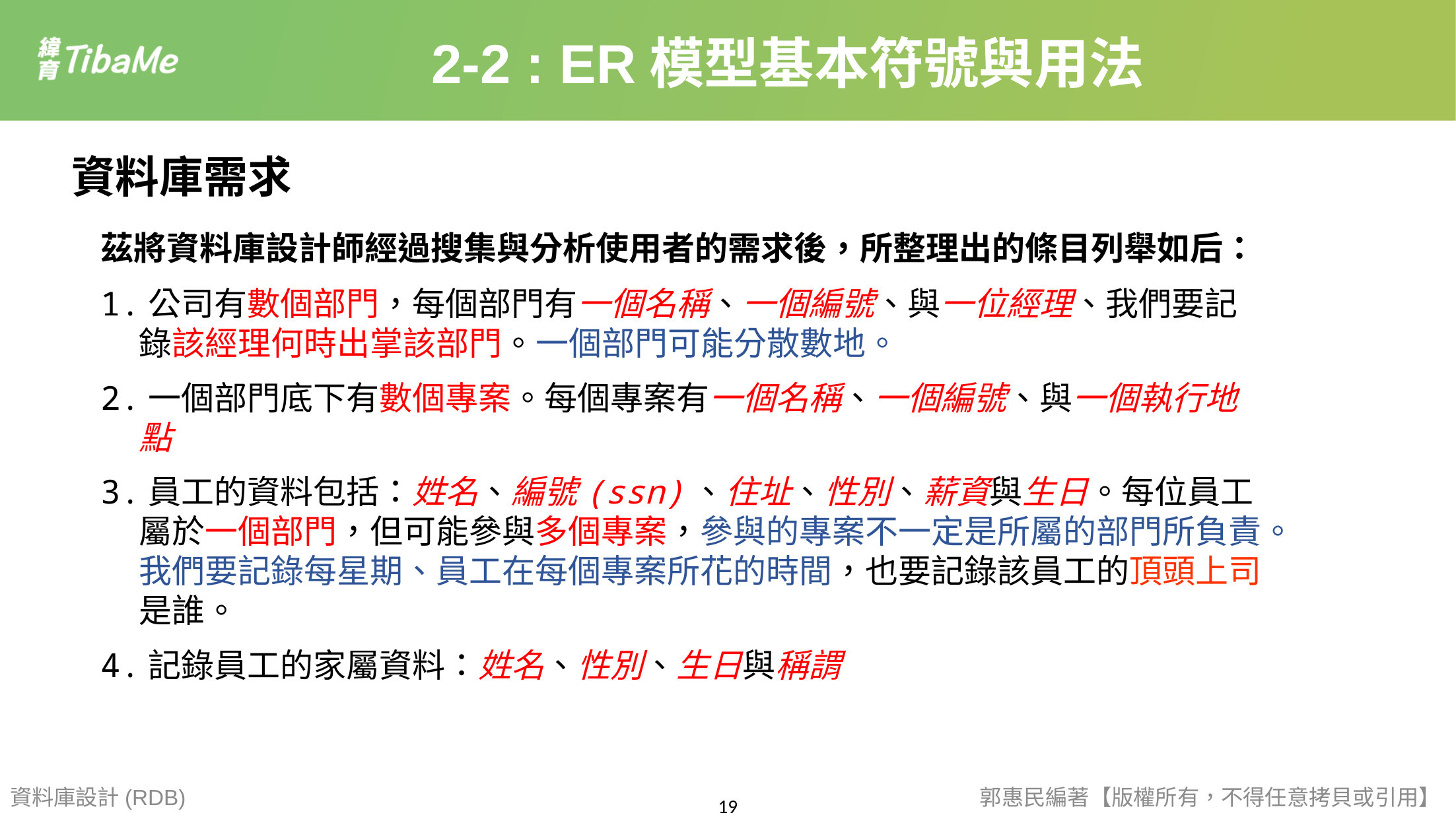

2-2 : ER模型基本符號與用法

資料庫需求
茲將資料庫設計師經過搜集與分析使用者的需求後，所整理出的條目列舉如后：
1.公司有數個部門，每個部門有一個名稱、一個編號、與一位經理、我們要記錄該經理何時出掌該部門。一個部門可能分散數地。
2.一個部門底下有數個專案。每個專案有一個名稱、一個編號、與一個執行地點
3.員工的資料包括：姓名、編號(ssn)、住址、性別、薪資與生日。每位員工屬於一個部門，但可能參與多個專案，參與的專案不一定是所屬的部門所負責。我們要記錄每星期、員工在每個專案所花的時間，也要記錄該員工的頂頭上司是誰。
4.記錄員工的家屬資料：姓名、性別、生日與稱謂

資料庫設計(RDB)
郭惠民編著【版權所有，不得任意拷貝或引用】